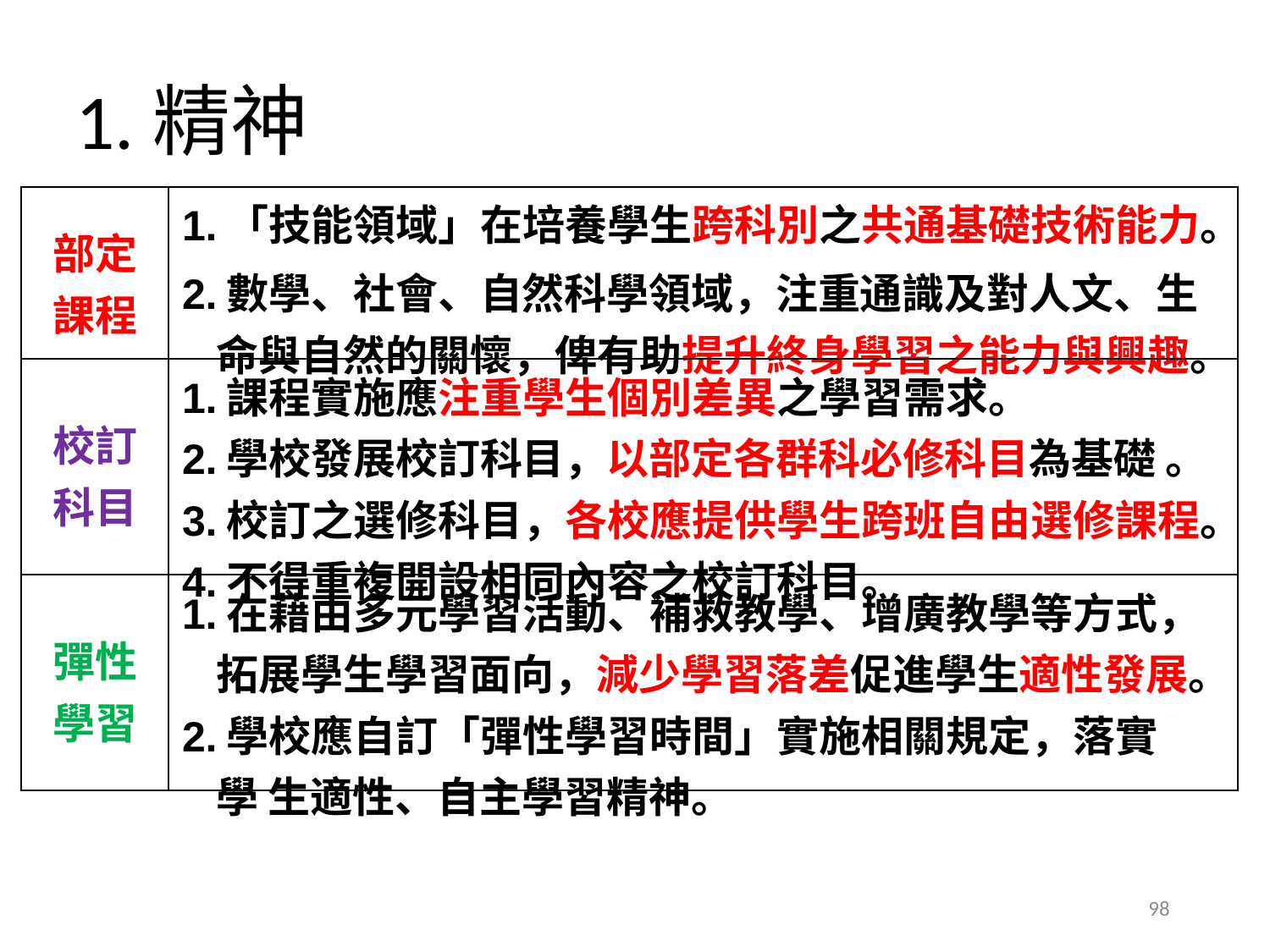

# 1.精神
| 部定 課程 | 1.「技能領域」在培養學生跨科別之共通基礎技術能力。 2.數學、社會、自然科學領域，注重通識及對人文、生 命與自然的關懷，俾有助提升終身學習之能力與興趣。 |
| --- | --- |
| 校訂 科目 | 1.課程實施應注重學生個別差異之學習需求。 2.學校發展校訂科目，以部定各群科必修科目為基礎 。 3.校訂之選修科目，各校應提供學生跨班自由選修課程。 4.不得重複開設相同內容之校訂科目。 |
| 彈性 學習 | 1.在藉由多元學習活動、補救教學、增廣教學等方式， 拓展學生學習面向，減少學習落差促進學生適性發展。 2.學校應自訂「彈性學習時間」實施相關規定，落實學 生適性、自主學習精神。 |
98
18